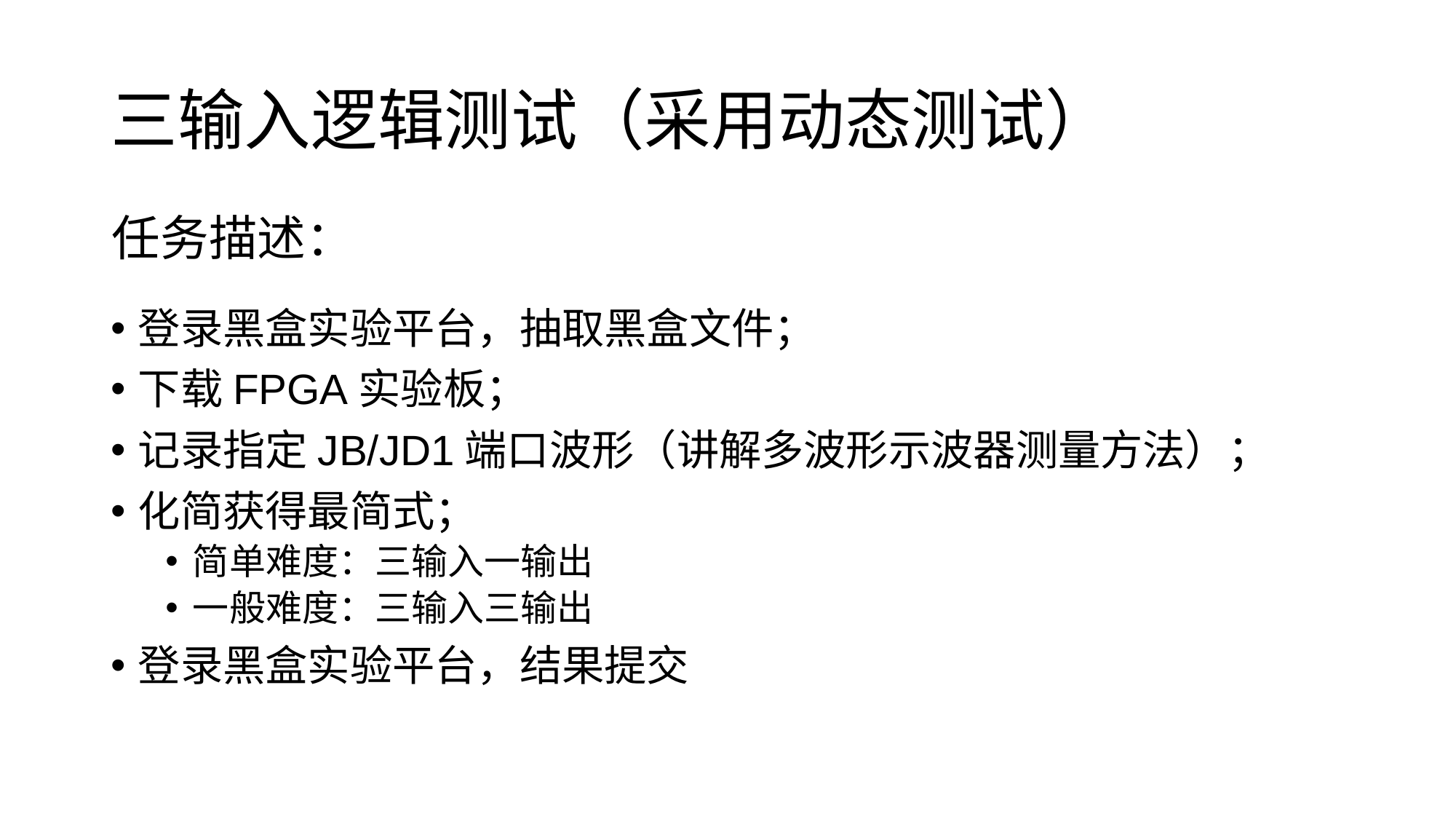

# 三输入逻辑测试（采用动态测试）
任务描述：
登录黑盒实验平台，抽取黑盒文件；
下载FPGA实验板；
记录指定JB/JD1端口波形（讲解多波形示波器测量方法）；
化简获得最简式；
简单难度：三输入一输出
一般难度：三输入三输出
登录黑盒实验平台，结果提交